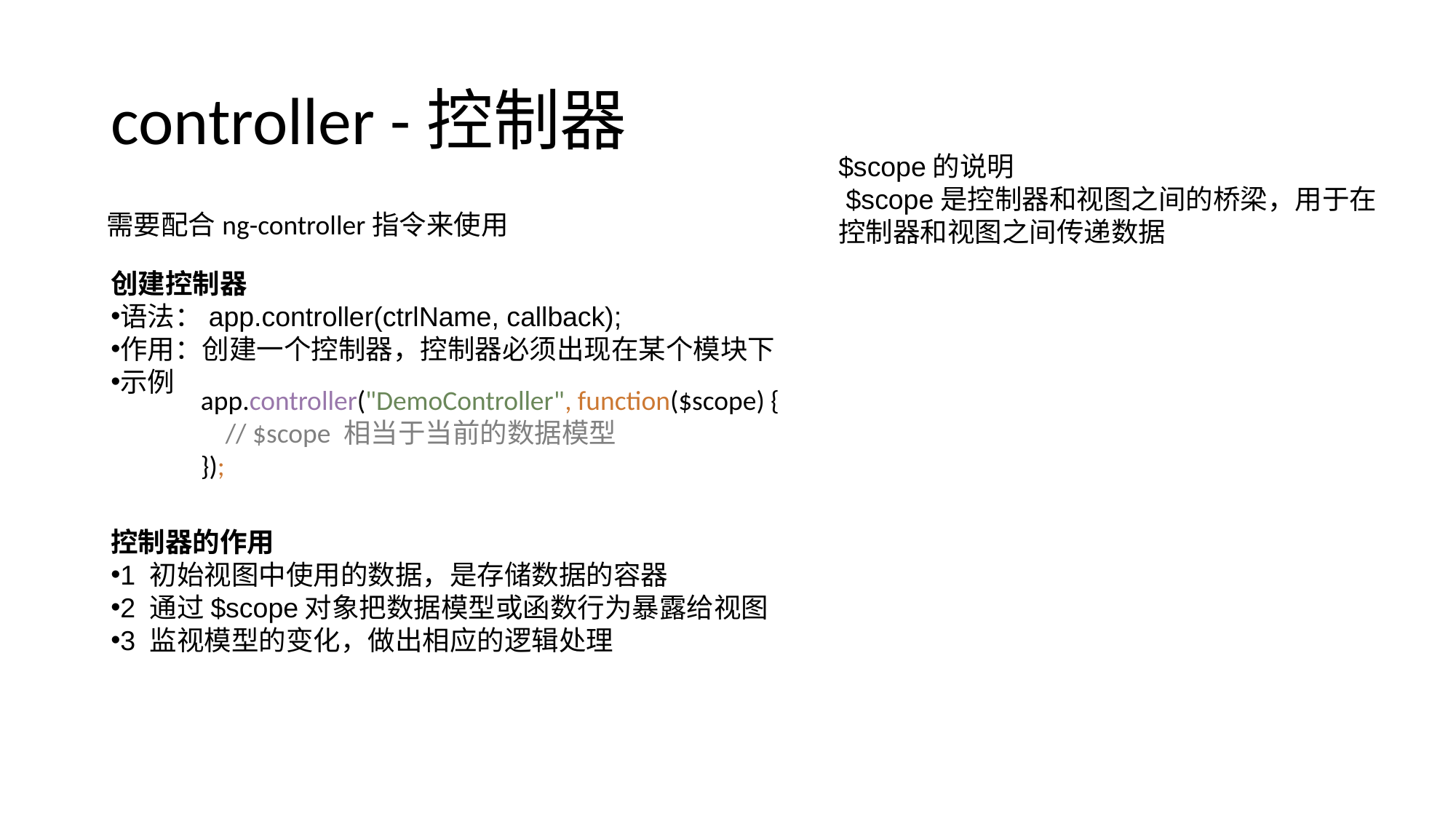

# controller -控制器
$scope的说明
 $scope是控制器和视图之间的桥梁，用于在控制器和视图之间传递数据
需要配合ng-controller指令来使用
创建控制器
语法：app.controller(ctrlName, callback);
作用：创建一个控制器，控制器必须出现在某个模块下
示例
app.controller("DemoController", function($scope) {
    // $scope 相当于当前的数据模型
});
控制器的作用
1 初始视图中使用的数据，是存储数据的容器
2 通过$scope对象把数据模型或函数行为暴露给视图
3 监视模型的变化，做出相应的逻辑处理